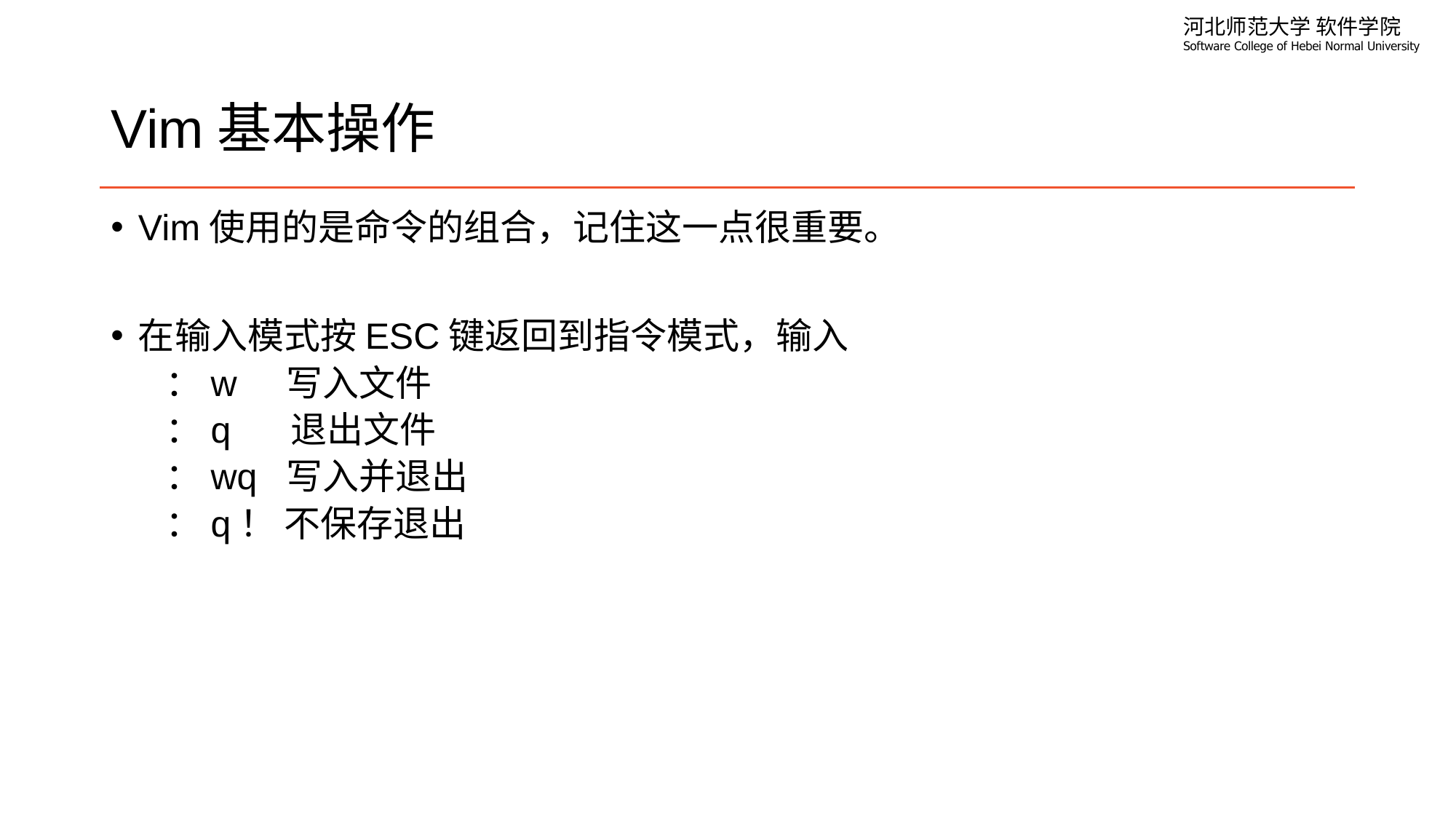

# Vim基本操作
Vim使用的是命令的组合，记住这一点很重要。

在输入模式按ESC键返回到指令模式，输入
：w    写入文件
：q     退出文件
：wq  写入并退出
：q！ 不保存退出